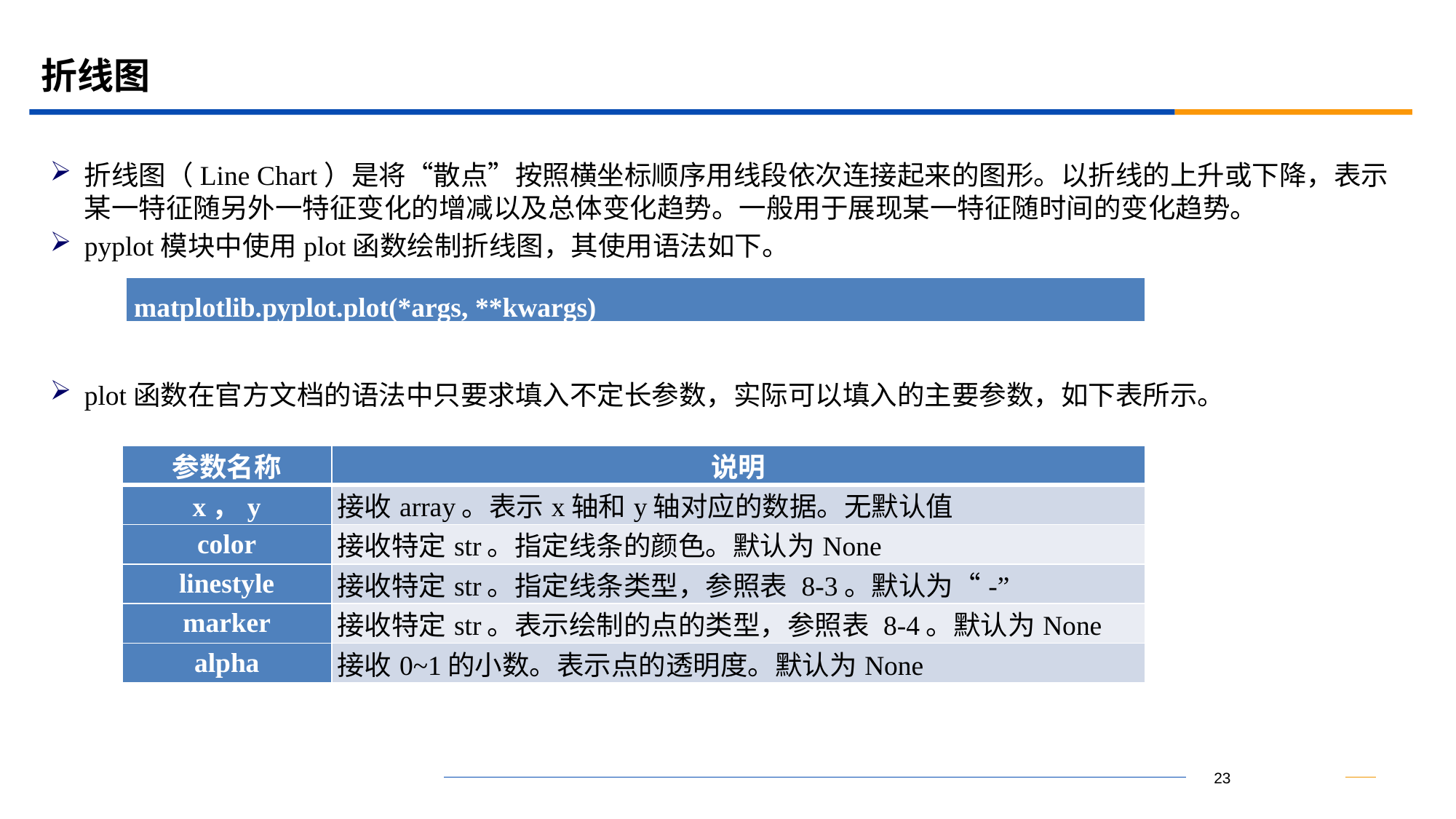

# 折线图
折线图（Line Chart）是将“散点”按照横坐标顺序用线段依次连接起来的图形。以折线的上升或下降，表示某一特征随另外一特征变化的增减以及总体变化趋势。一般用于展现某一特征随时间的变化趋势。
pyplot模块中使用plot函数绘制折线图，其使用语法如下。
| matplotlib.pyplot.plot(\*args, \*\*kwargs) |
| --- |
plot函数在官方文档的语法中只要求填入不定长参数，实际可以填入的主要参数，如下表所示。
| 参数名称 | 说明 |
| --- | --- |
| x，y | 接收array。表示x轴和y轴对应的数据。无默认值 |
| color | 接收特定str。指定线条的颜色。默认为None |
| linestyle | 接收特定str。指定线条类型，参照表 8‑3。默认为“-” |
| marker | 接收特定str。表示绘制的点的类型，参照表 8‑4。默认为None |
| alpha | 接收0~1的小数。表示点的透明度。默认为None |